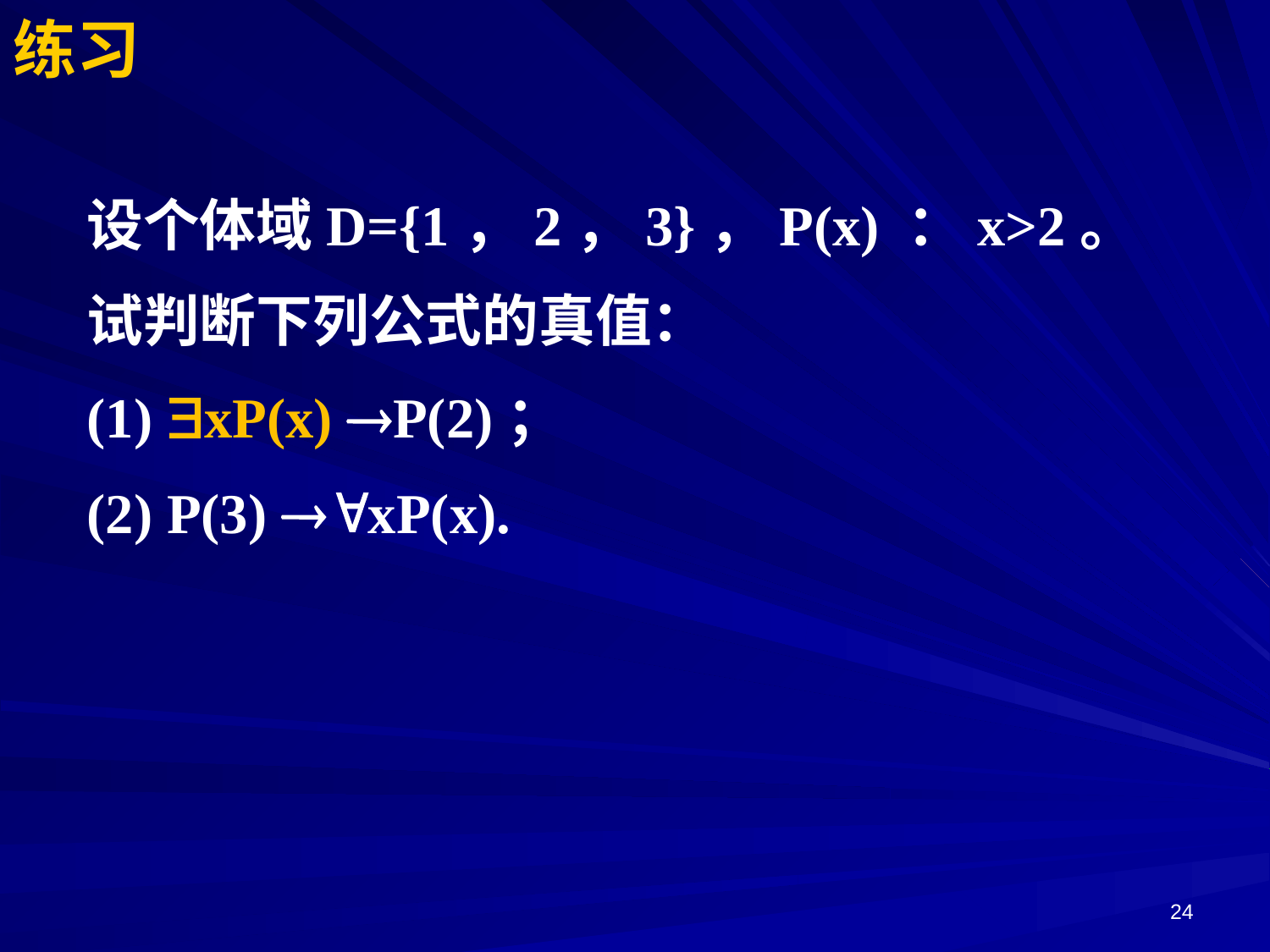

# 练习
设个体域D={1，2，3}，P(x) ：x>2。
试判断下列公式的真值：
(1) ∃xP(x) →P(2)；
(2) P(3) →∀xP(x).
24